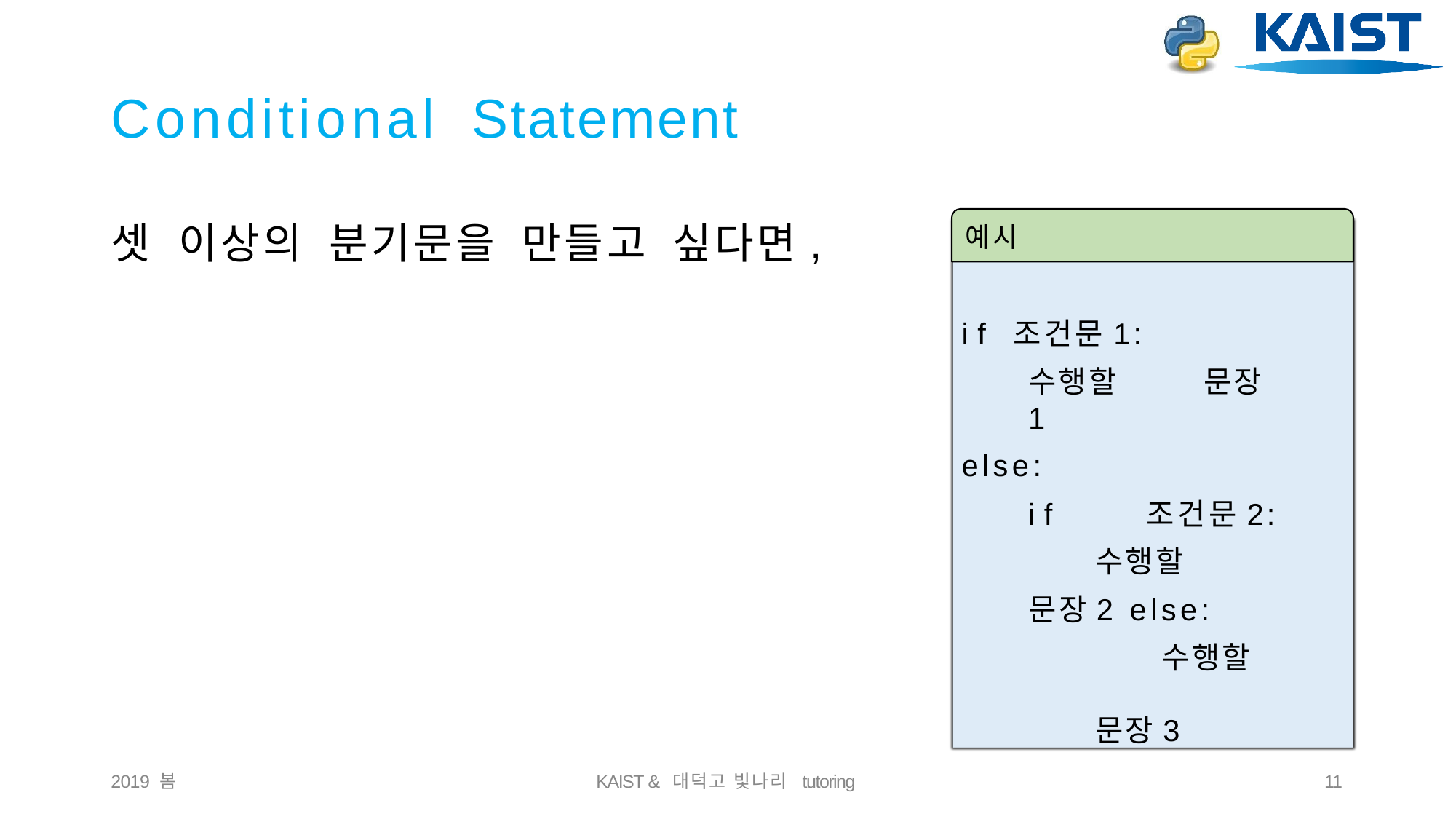

# Conditional	Statement

셋	이상의	분기문을	만들고	싶다면,

예시
if	조건문1:
수행할	문장1
else:
if	조건문2:
수행할	문장2  else:
수행할	문장3
2019 봄
KAIST & 대덕고 빛나리 tutoring
11